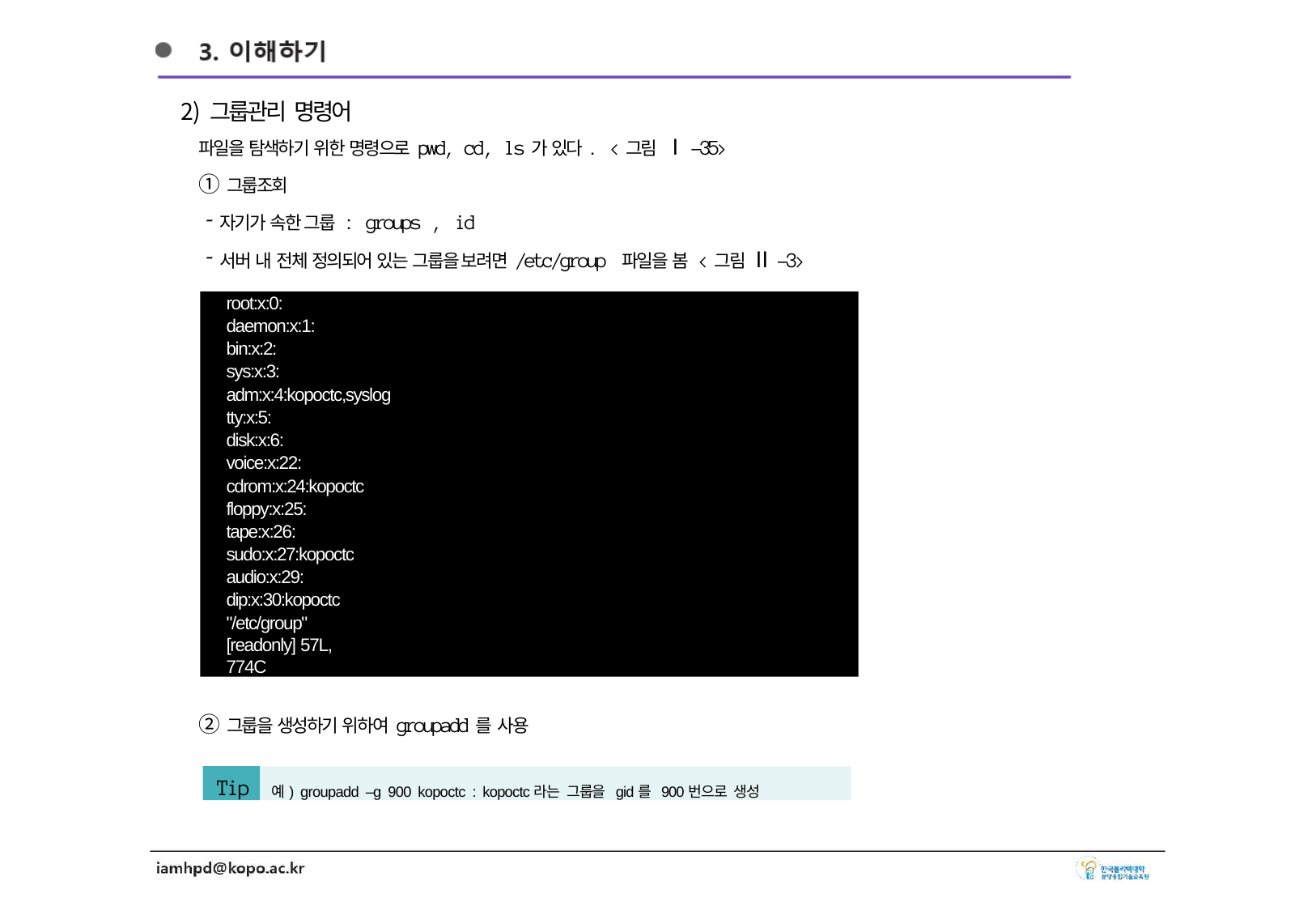

그룹관리 명령어
파일을 탐색하기 위한 명령으로 pwd, cd, ls가 있다. <그림 Ⅰ-35>
① 그룹조회
자기가 속한 그룹 : groups , id
서버 내 전체 정의되어 있는 그룹을 보려면 /etc/group 파일을 봄 <그림 Ⅱ-3>
root:x:0:
daemon:x:1:
bin:x:2:
sys:x:3:
adm:x:4:kopoctc,syslog
tty:x:5:
disk:x:6:
voice:x:22:
cdrom:x:24:kopoctc  floppy:x:25:
tape:x:26:
sudo:x:27:kopoctc  audio:x:29:  dip:x:30:kopoctc
"/etc/group" [readonly] 57L, 774C
<그림 Ⅱ-3> group 정의 파일

② 그룹을 생성하기 위하여 groupadd를 사용
Tip

예) groupadd –g 900 kopoctc : kopoctc라는 그룹을 gid를 900번으로 생성